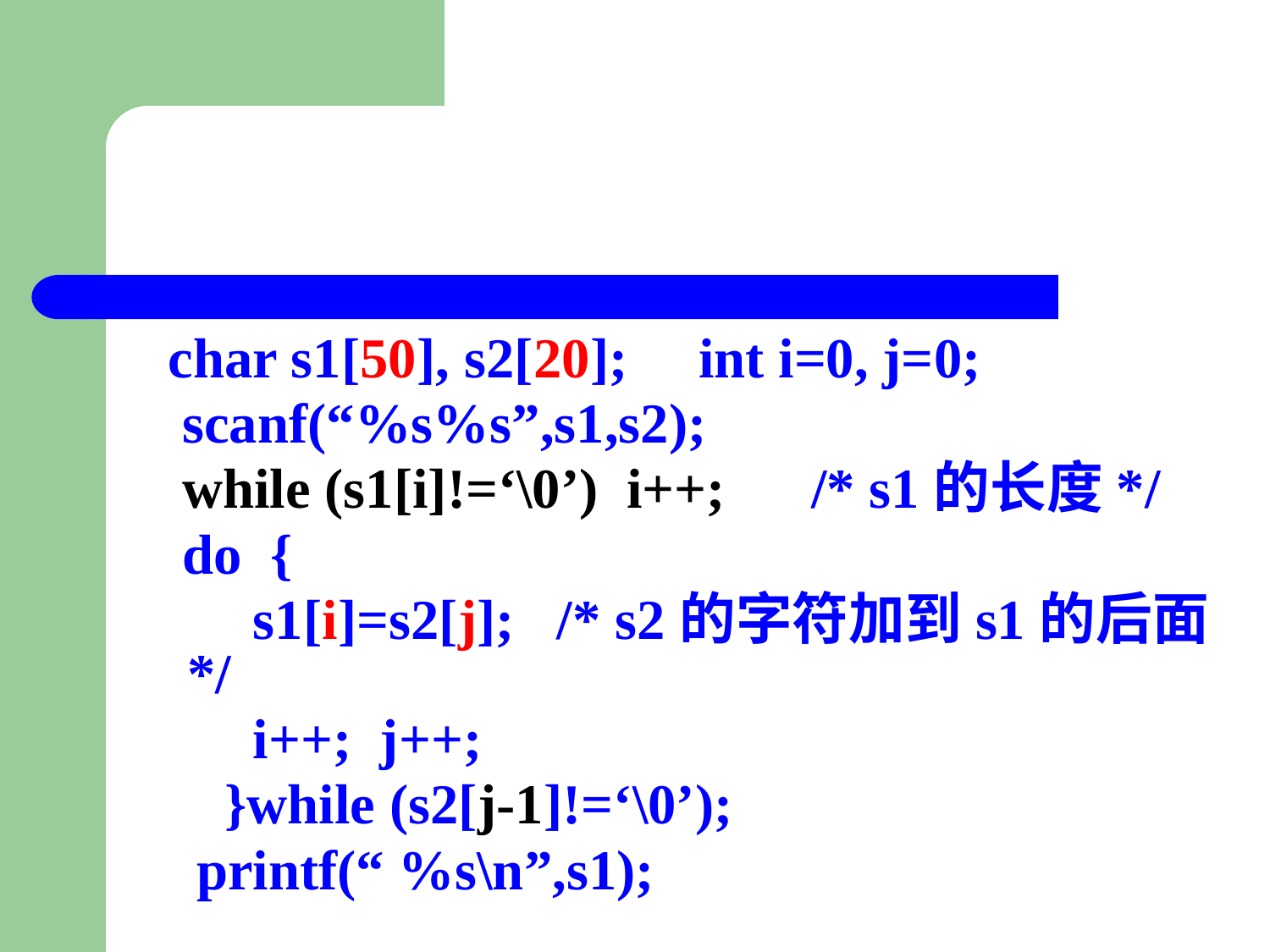

#
  char s1[50], s2[20];     int i=0, j=0;
   scanf(“%s%s”,s1,s2);
   while (s1[i]!=‘\0’)  i++;      /* s1的长度*/
   do  {
        s1[i]=s2[j];   /* s2的字符加到s1的后面*/
        i++;  j++;
      }while (s2[j-1]!=‘\0’);
    printf(“ %s\n”,s1);